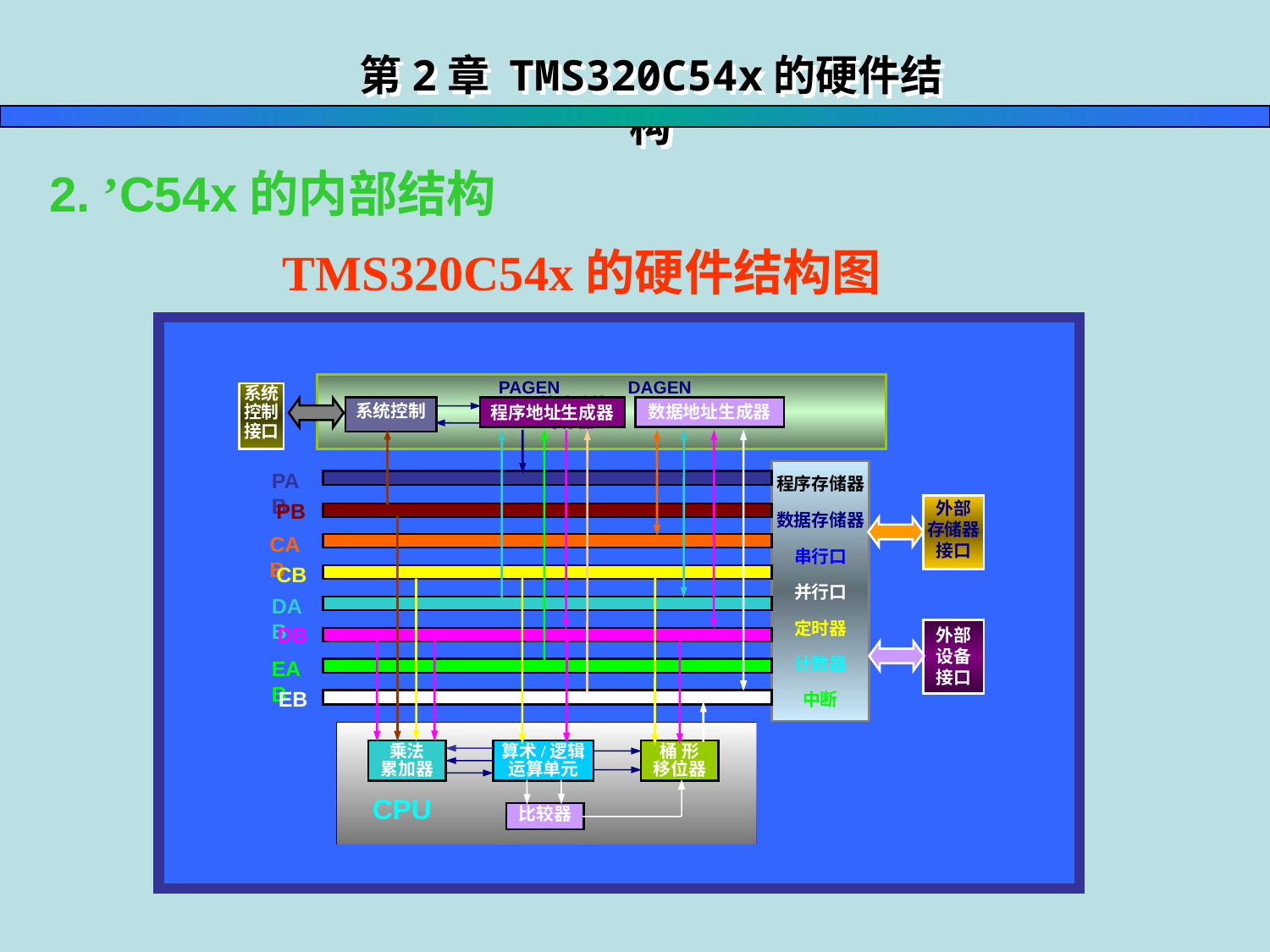

第2章 TMS320C54x的硬件结构

 2. ’C54x的内部结构
TMS320C54x的硬件结构图

                                          PAGEN              DAGEN
                                                         特殊功能
                                                    寄存器
系统
控制
接口
系统控制
程序地址生成器
数据地址生成器

程序存储器
数据存储器
串行口
并行口
定时器
计数器
中断

PAB

外部
存储器
接口
PB

CAB

CB

DAB

外部
设备
接口
DB

EAB

EB

    CPU
乘法
累加器
算术/逻辑
运算单元
桶 形
移位器

比较器

5